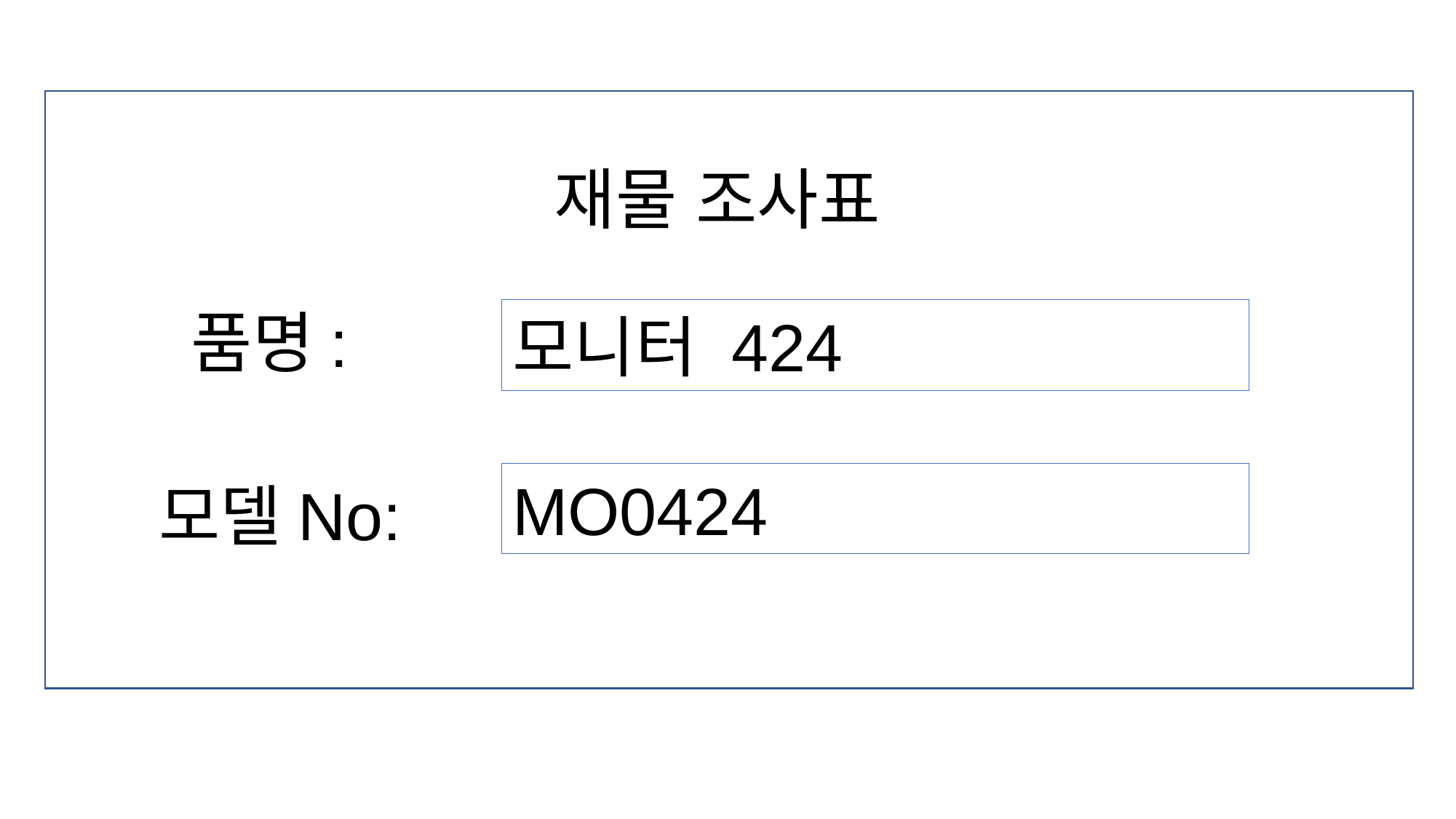

재물 조사표
품명:
모니터 424
MO0424
모델No: